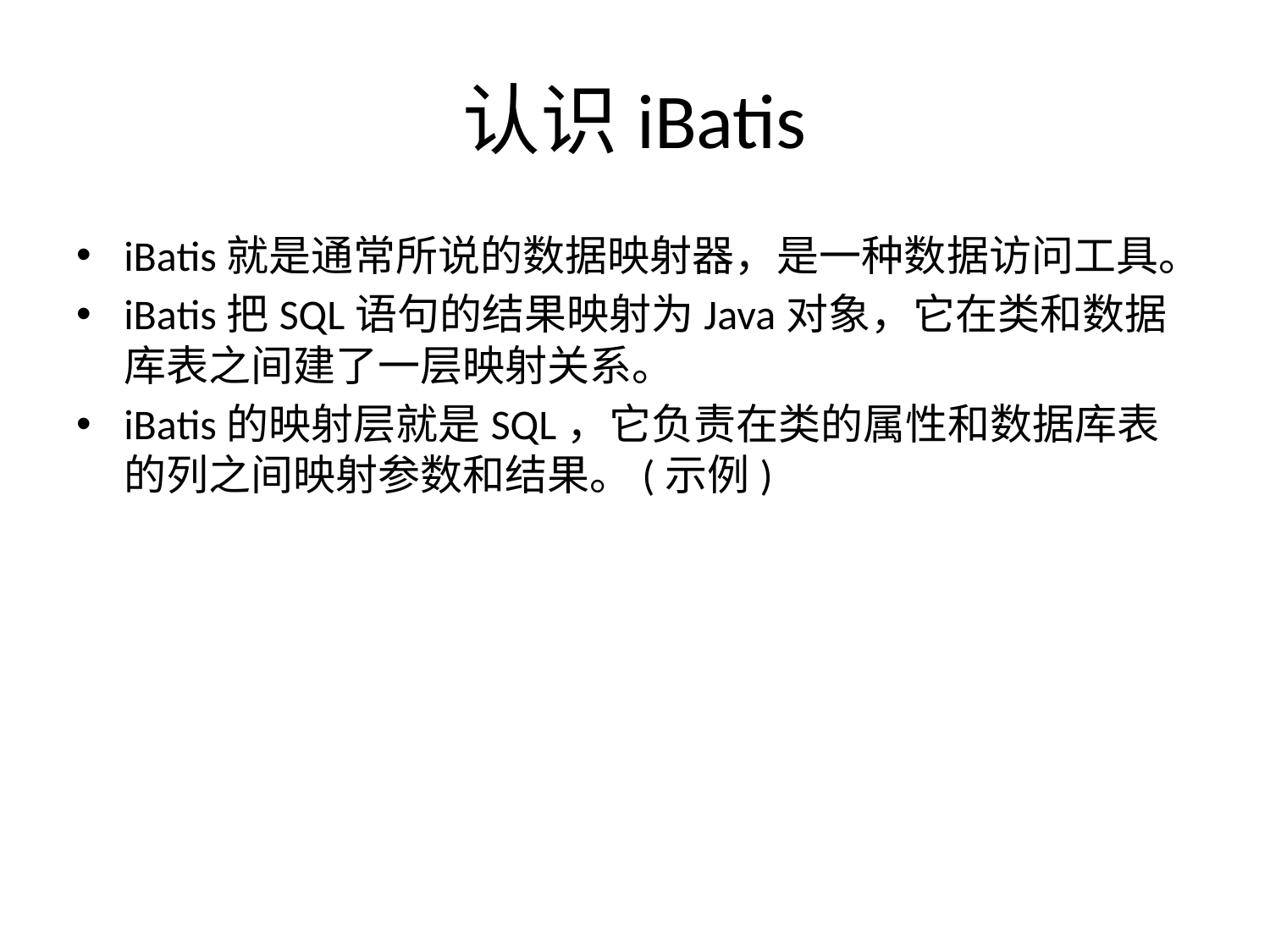

# 认识iBatis
iBatis就是通常所说的数据映射器，是一种数据访问工具。
iBatis把SQL语句的结果映射为Java对象，它在类和数据库表之间建了一层映射关系。
iBatis的映射层就是SQL，它负责在类的属性和数据库表的列之间映射参数和结果。(示例)